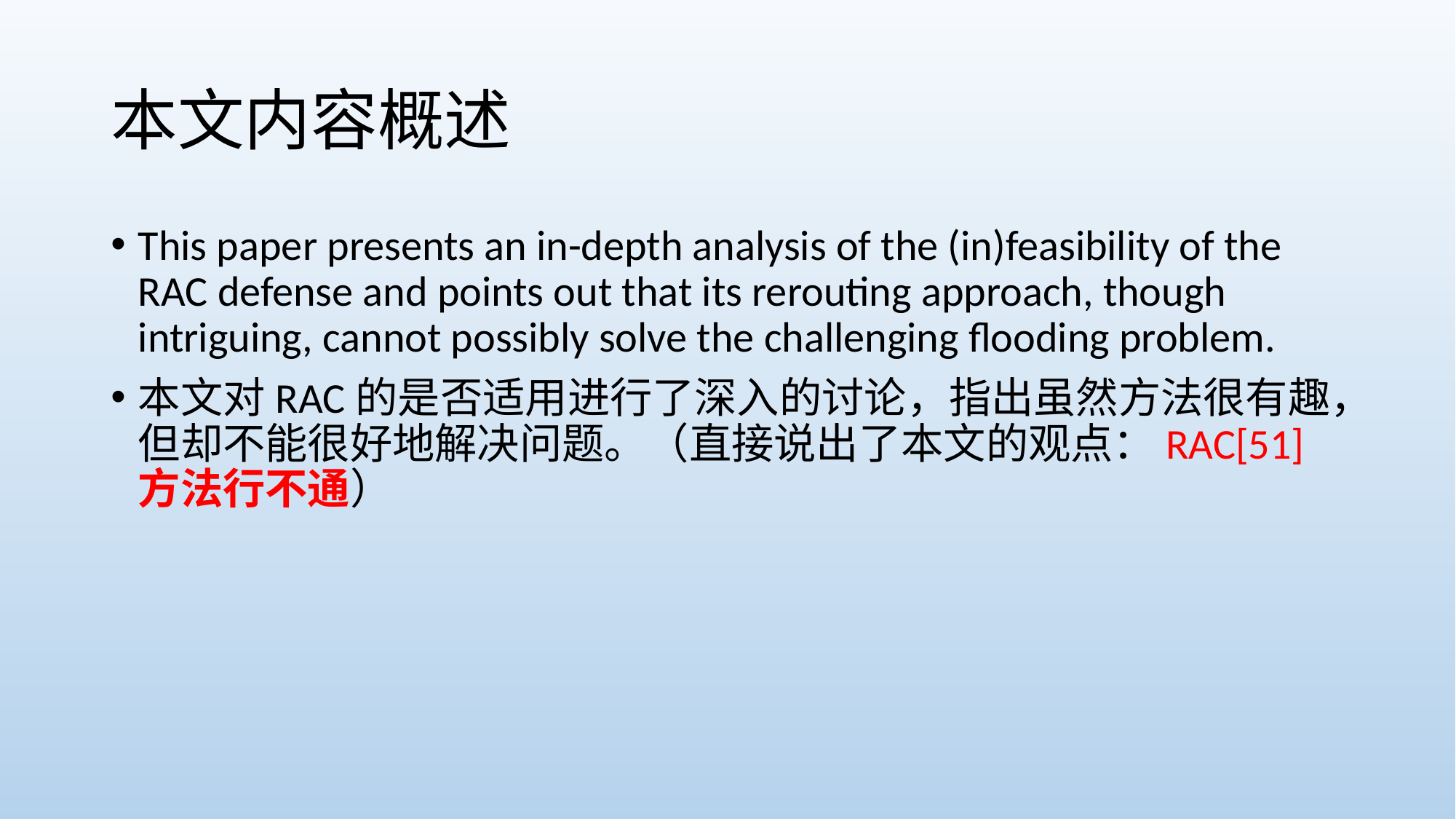

# 本文内容概述
This paper presents an in-depth analysis of the (in)feasibility of the RAC defense and points out that its rerouting approach, though intriguing, cannot possibly solve the challenging flooding problem.
本文对RAC的是否适用进行了深入的讨论，指出虽然方法很有趣，但却不能很好地解决问题。（直接说出了本文的观点：RAC[51]方法行不通）